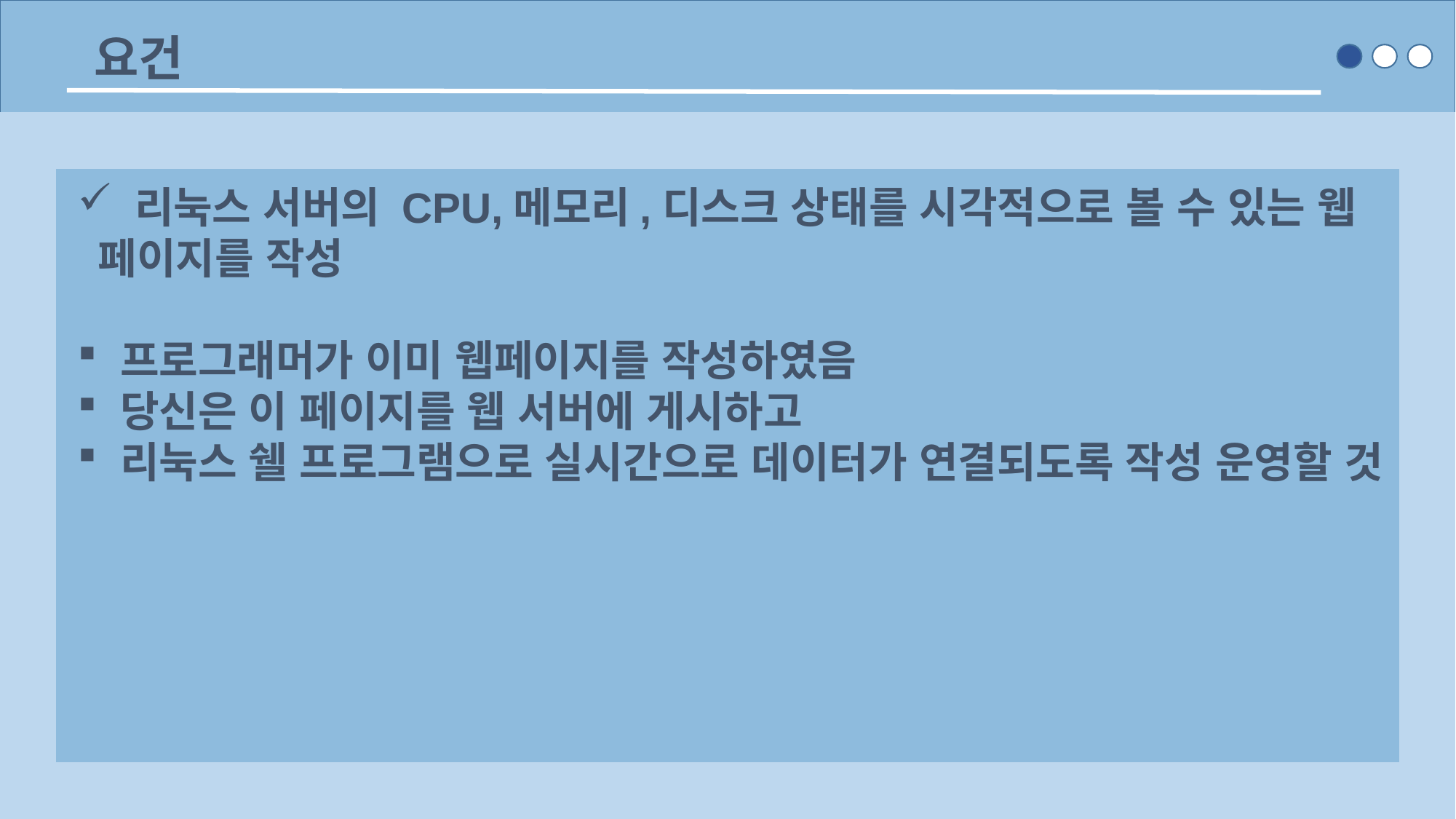

요건

 리눅스 서버의 CPU,메모리,디스크 상태를 시각적으로 볼 수 있는 웹 페이지를 작성

 프로그래머가 이미 웹페이지를 작성하였음
 당신은 이 페이지를 웹 서버에 게시하고
 리눅스 쉘 프로그램으로 실시간으로 데이터가 연결되도록 작성 운영할 것